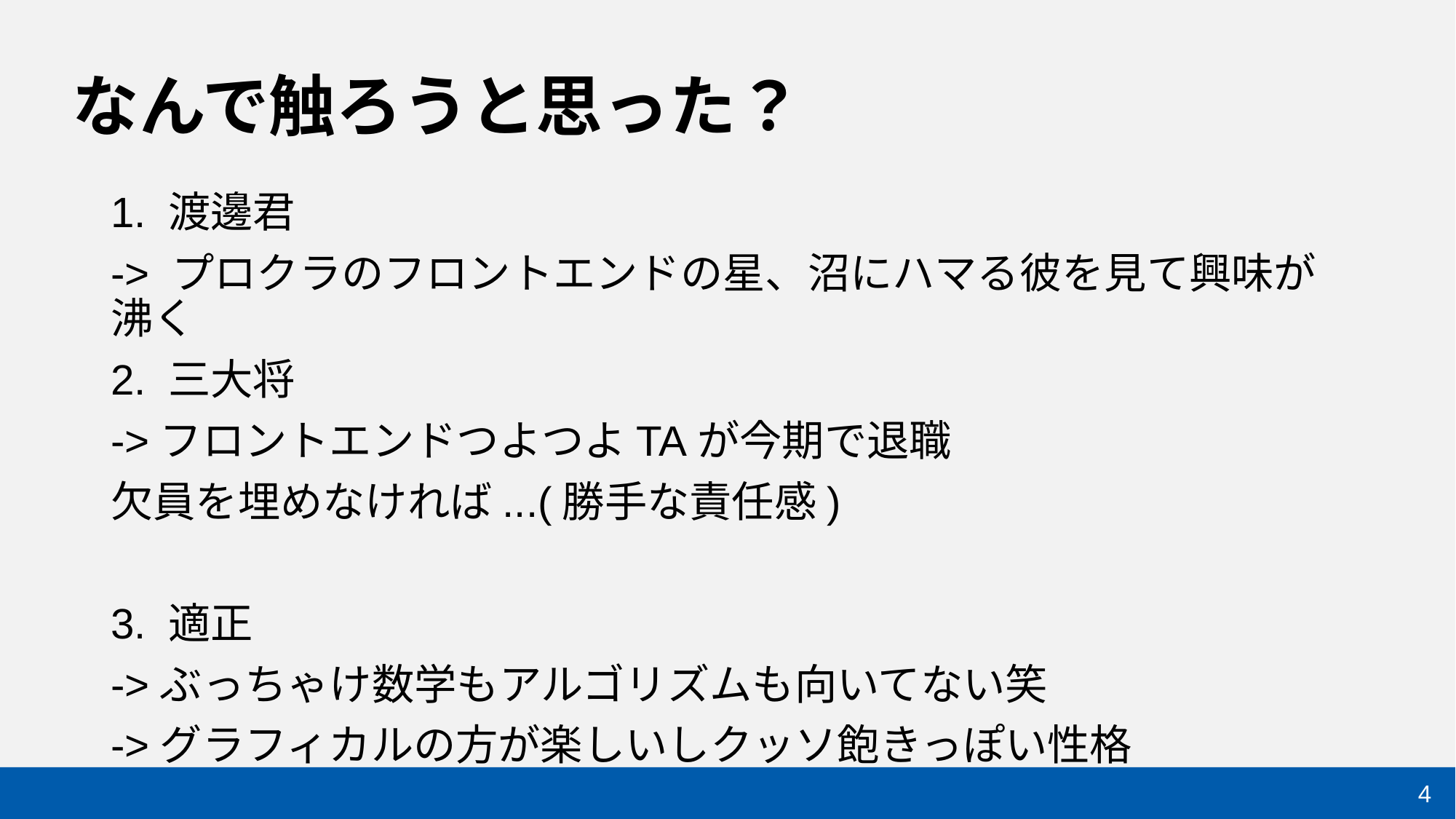

# なんで触ろうと思った？
1. 渡邊君
-> プロクラのフロントエンドの星、沼にハマる彼を見て興味が沸く
2. 三大将
->フロントエンドつよつよTAが今期で退職
欠員を埋めなければ...(勝手な責任感)

3. 適正
->ぶっちゃけ数学もアルゴリズムも向いてない笑
->グラフィカルの方が楽しいしクッソ飽きっぽい性格
4